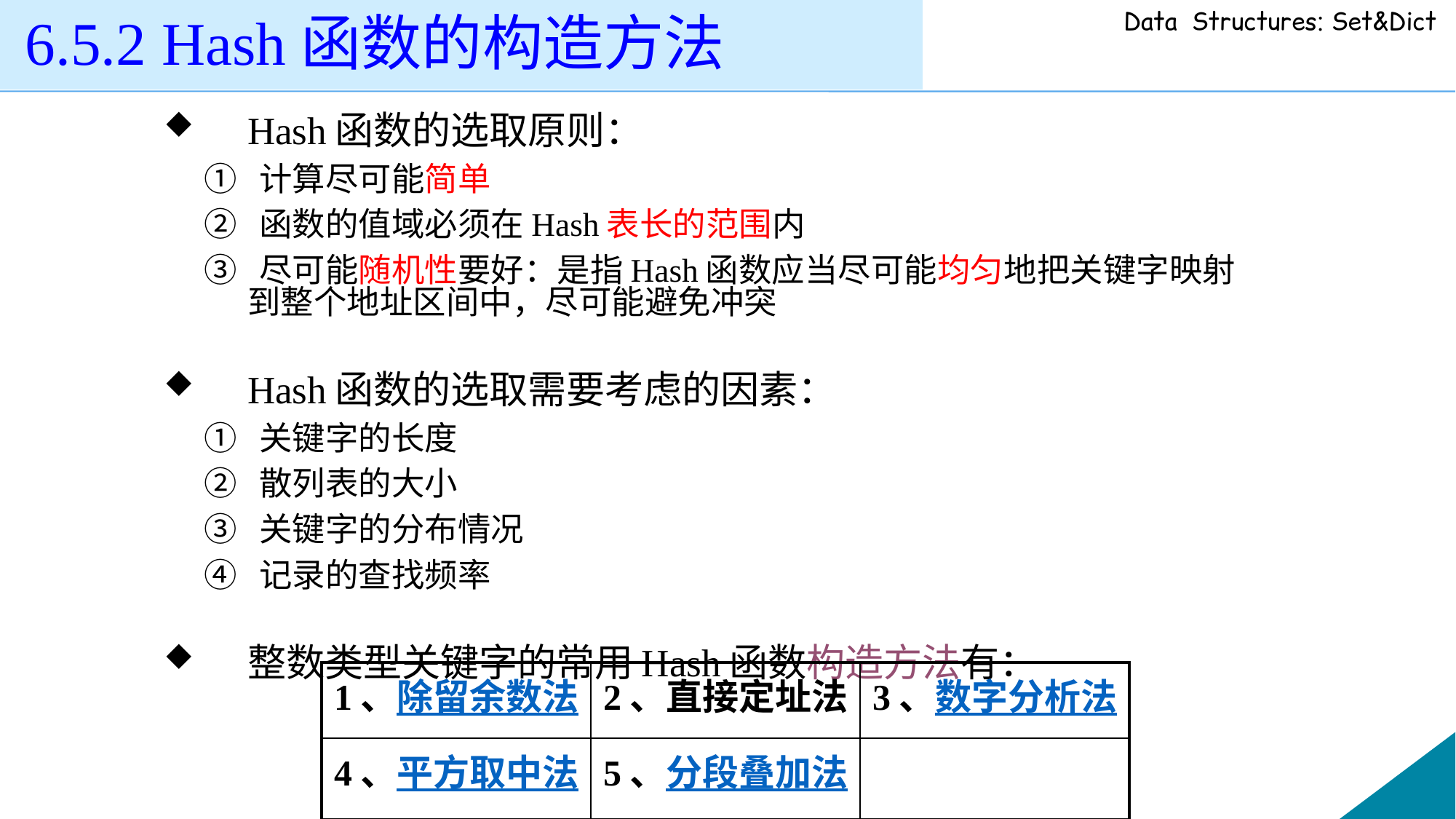

6.5.2 Hash函数的构造方法
Hash函数的选取原则：
    ①  计算尽可能简单
    ②  函数的值域必须在Hash表长的范围内
    ③  尽可能随机性要好：是指Hash函数应当尽可能均匀地把关键字映射到整个地址区间中，尽可能避免冲突

Hash函数的选取需要考虑的因素：
    ①  关键字的长度
    ②  散列表的大小
    ③  关键字的分布情况
    ④  记录的查找频率

整数类型关键字的常用Hash函数构造方法有：
| 1、除留余数法 | 2、直接定址法 | 3、数字分析法 |
| --- | --- | --- |
| 4、平方取中法 | 5、分段叠加法 |  |